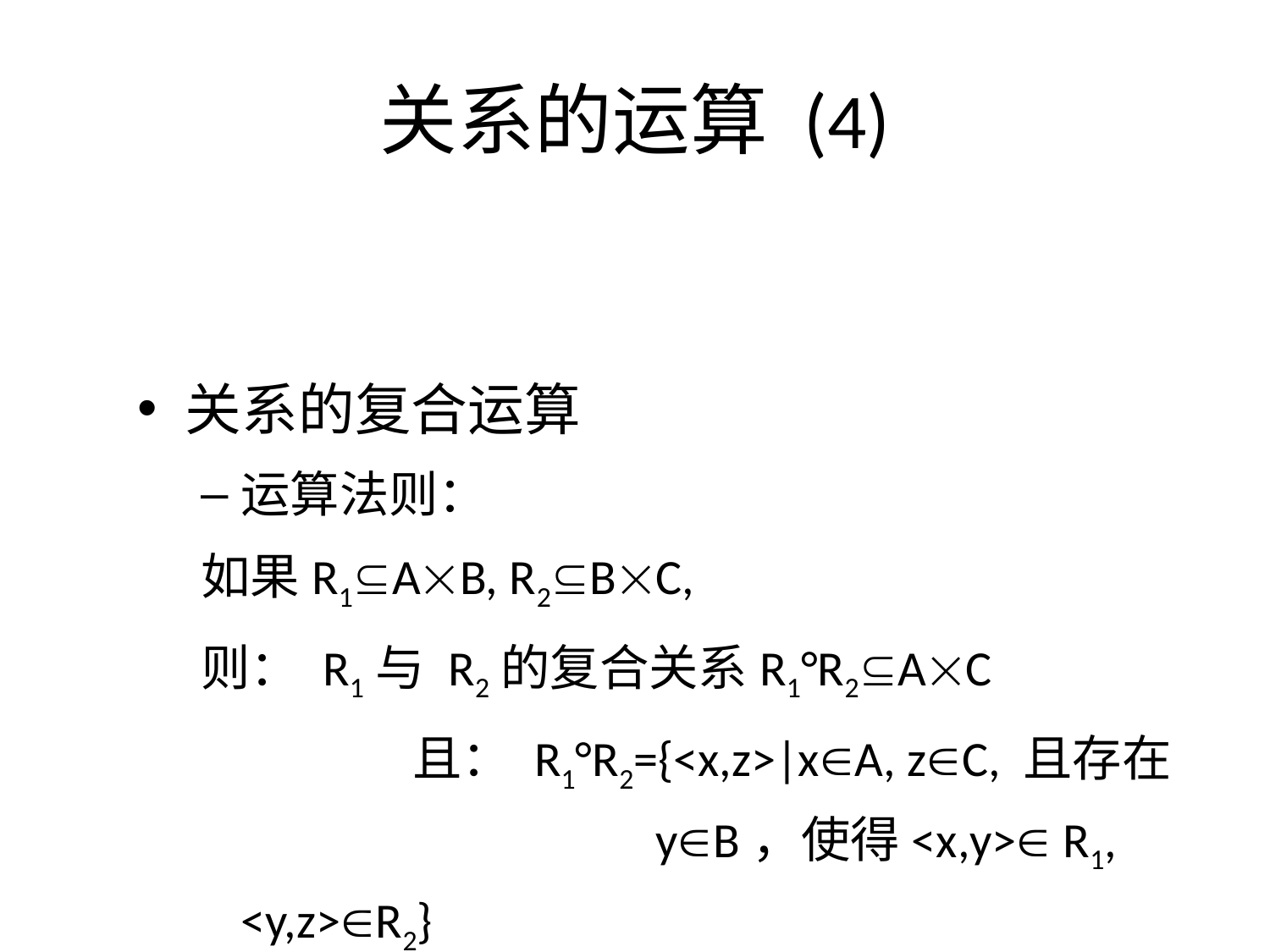

# 关系的运算 (4)
关系的复合运算
运算法则：
如果R1⊆A×B, R2⊆B×C,
则： R1与 R2的复合关系R1°R2⊆A×C
		   且： R1°R2={<x,z>|x∈A, z∈C, 且存在			  y∈B，使得<x,y>∈ R1, <y,z>∈R2}